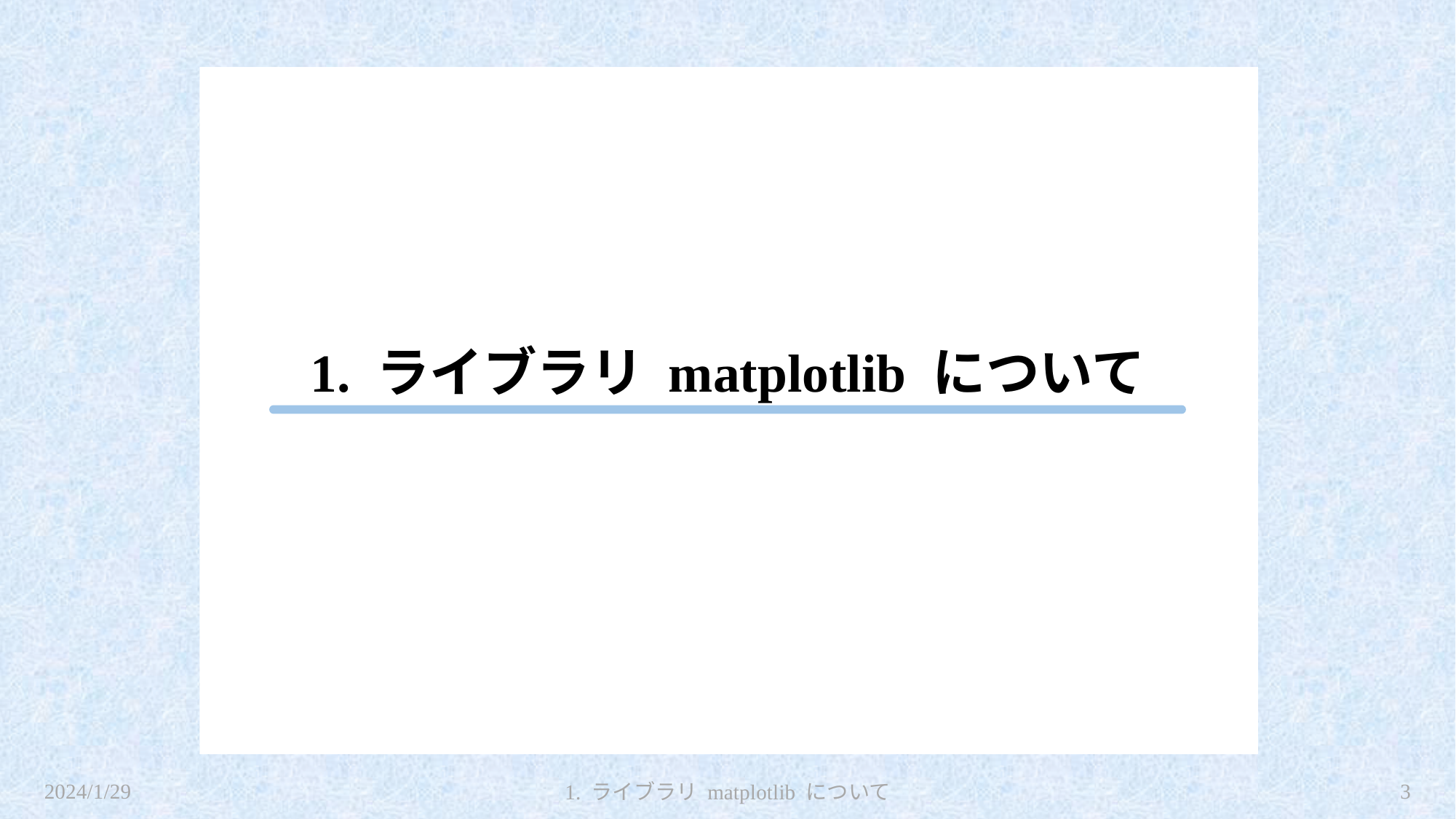

# 1. ライブラリ matplotlib について
2024/1/29
3
1. ライブラリ matplotlib について